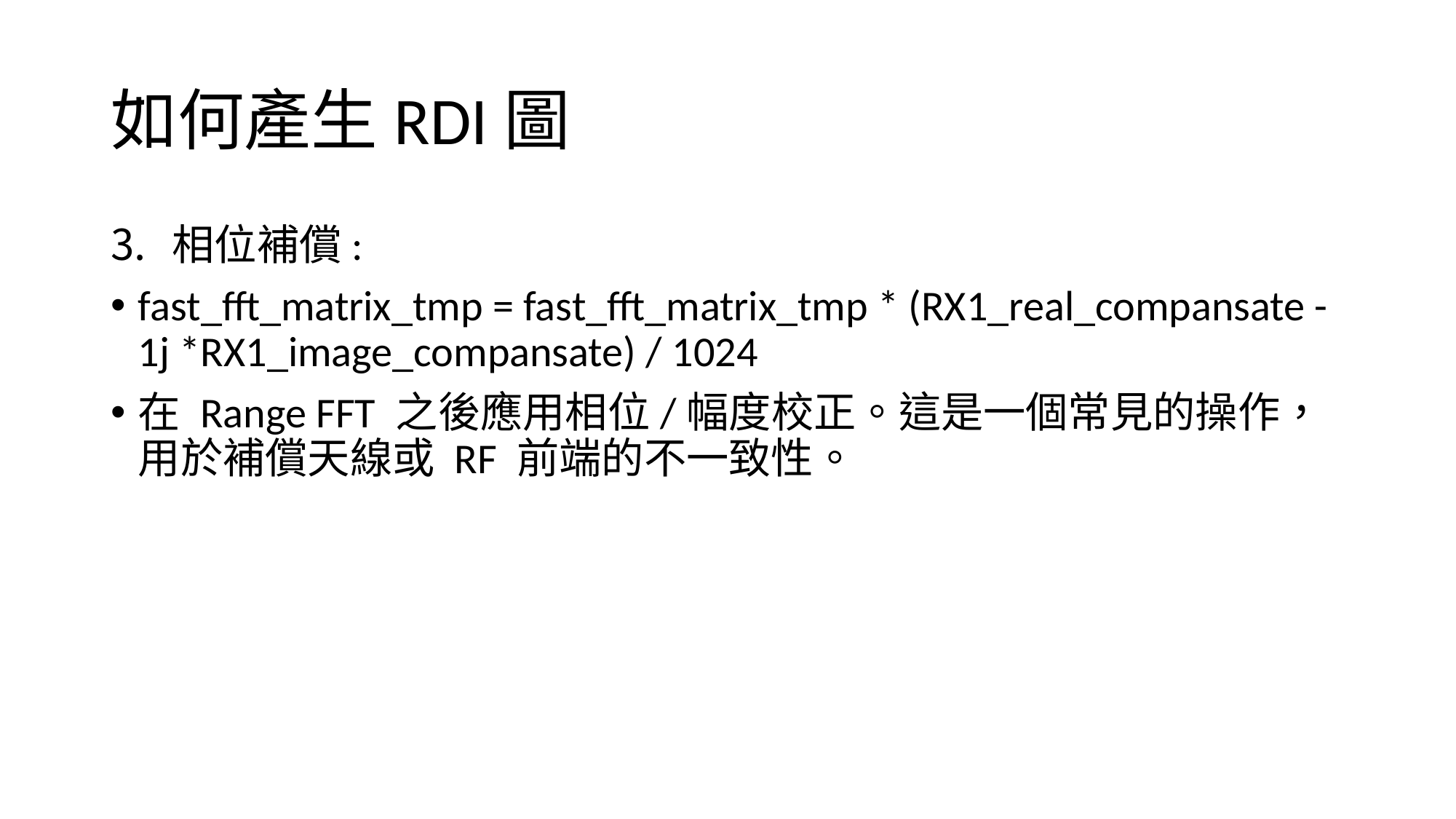

# 如何產生RDI圖
相位補償:
fast_fft_matrix_tmp = fast_fft_matrix_tmp * (RX1_real_compansate - 1j *RX1_image_compansate) / 1024
在 Range FFT 之後應用相位/幅度校正。這是一個常見的操作，用於補償天線或 RF 前端的不一致性。